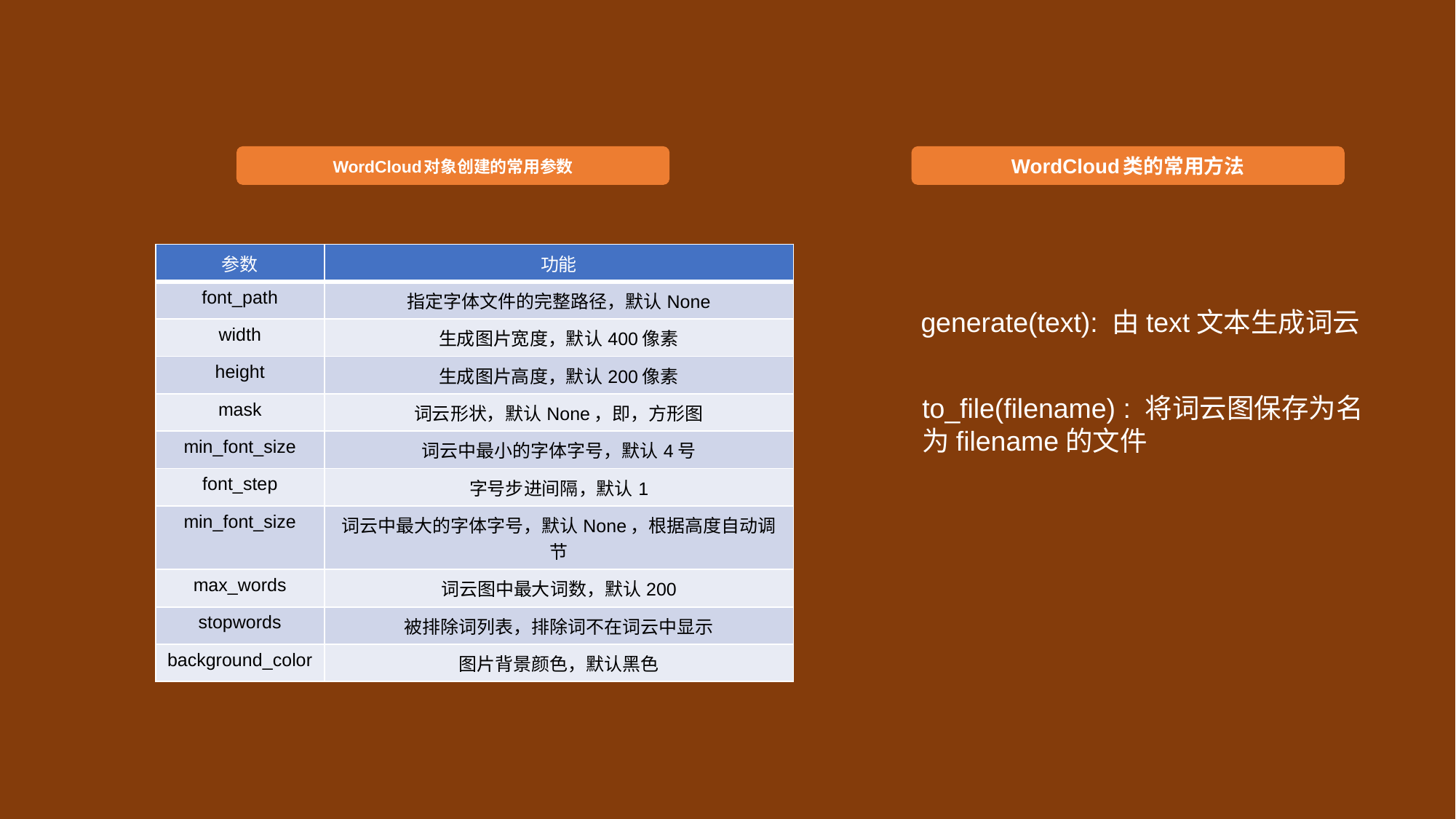

WordCloud对象创建的常用参数
WordCloud类的常用方法
| 参数 | 功能 |
| --- | --- |
| font\_path | 指定字体文件的完整路径，默认None |
| width | 生成图片宽度，默认400像素 |
| height | 生成图片高度，默认200像素 |
| mask | 词云形状，默认None，即，方形图 |
| min\_font\_size | 词云中最小的字体字号，默认4号 |
| font\_step | 字号步进间隔，默认1 |
| min\_font\_size | 词云中最大的字体字号，默认None，根据高度自动调节 |
| max\_words | 词云图中最大词数，默认200 |
| stopwords | 被排除词列表，排除词不在词云中显示 |
| background\_color | 图片背景颜色，默认黑色 |
generate(text): 由text文本生成词云
to_file(filename) : 将词云图保存为名为filename的文件